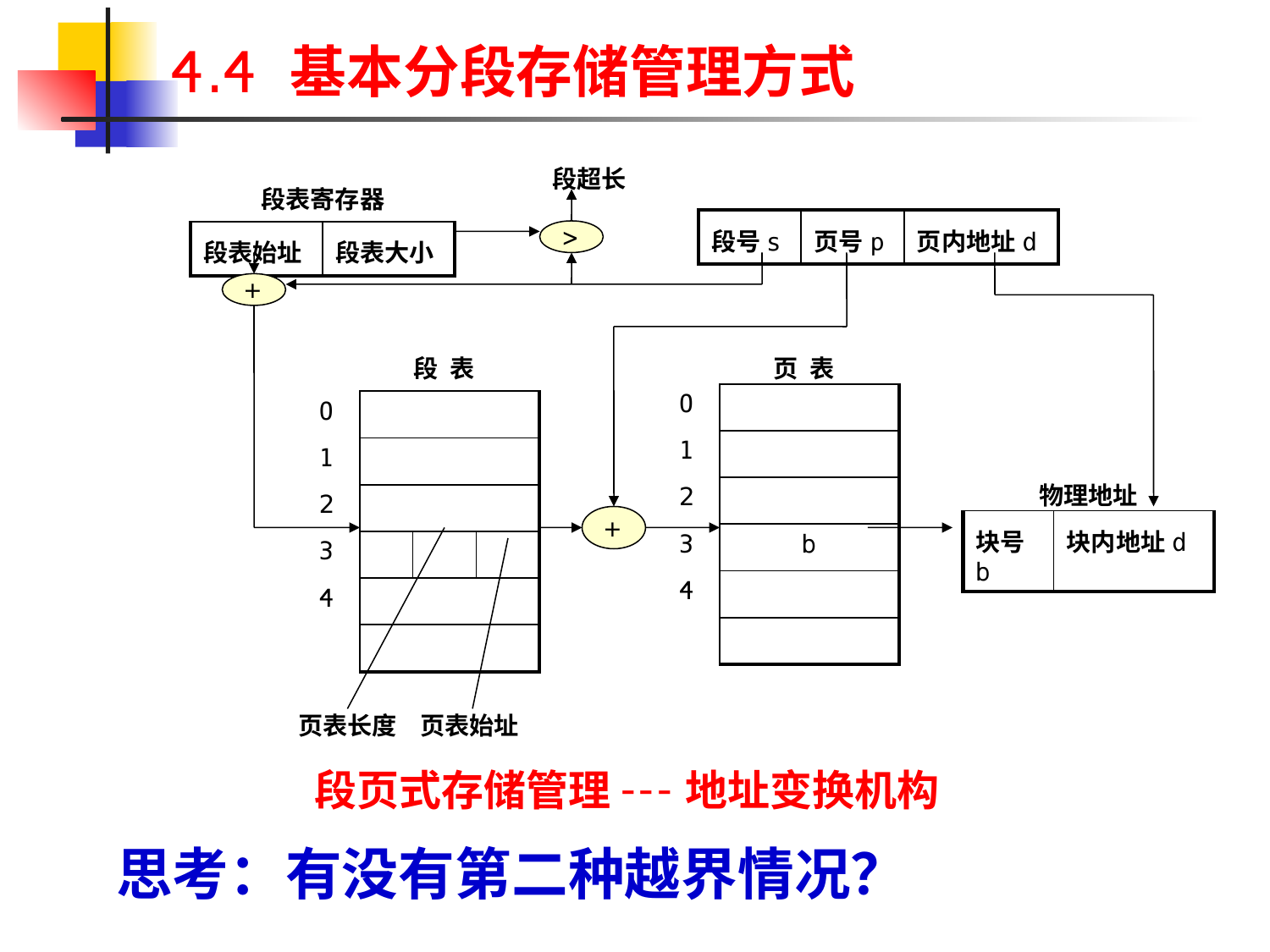

# 4.4 基本分段存储管理方式
段超长
| 段表寄存器 |  |
| --- | --- |
| 段表始址 | 段表大小 |

| 段号s | 页号p | 页内地址d |
| --- | --- | --- |
>

+

| 段 表 |  |  |  |
| --- | --- | --- | --- |
| 0 |  |  |  |
| 1 |  |  |  |
| 2 |  |  |  |
| 3 |  |  |  |
| 4 |  |  |  |
|  |  |  |  |
| 页 表 |  |
| --- | --- |
| 0 |  |
| 1 |  |
| 2 |  |
| 3 | b |
| 4 |  |
|  |  |
| 物理地址 |  |
| --- | --- |
| 块号b | 块内地址d |
+

页表长度    页表始址
段页式存储管理---地址变换机构
思考：有没有第二种越界情况？